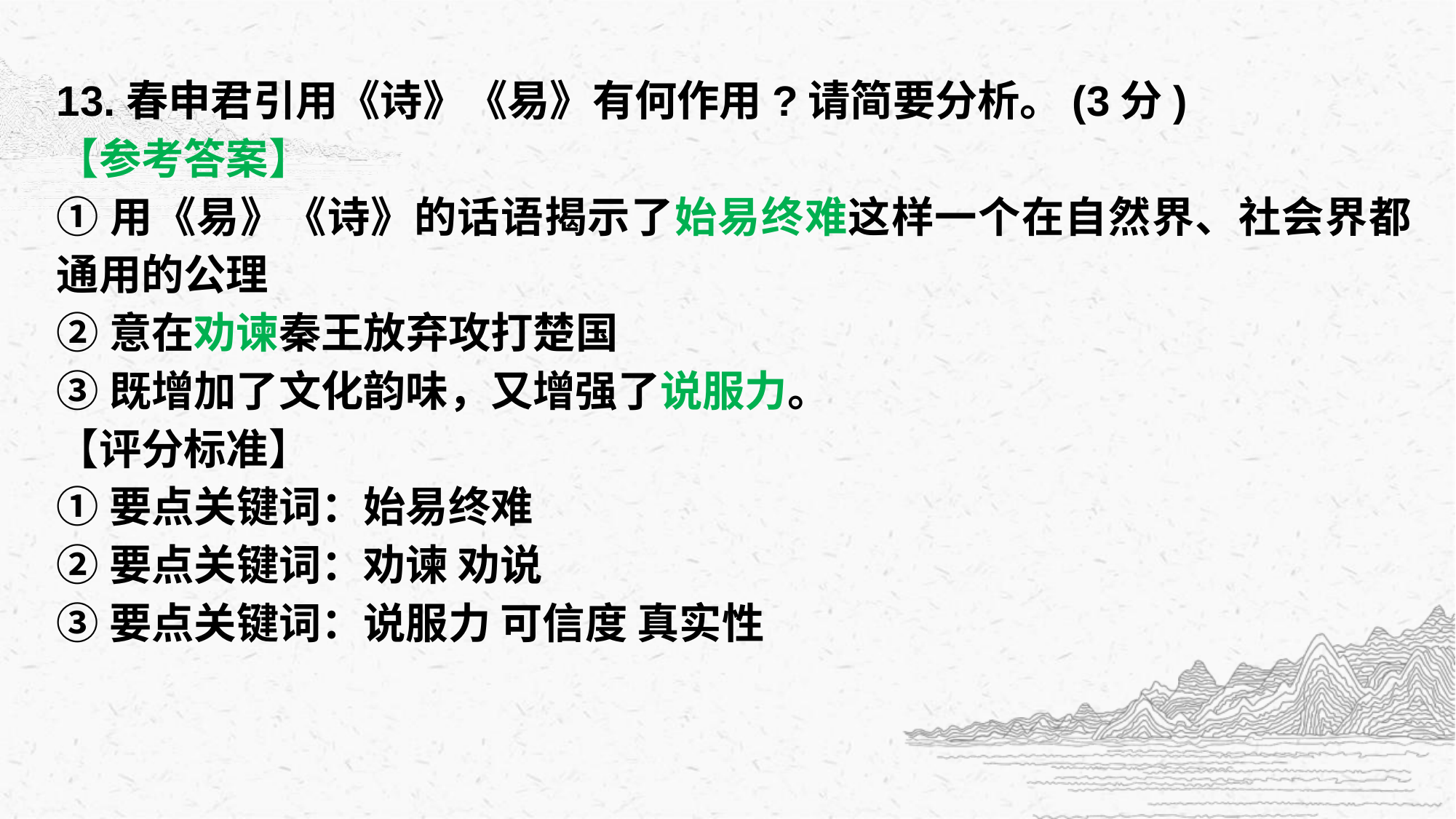

13.春申君引用《诗》《易》有何作用?请简要分析。(3分)
【参考答案】
①用《易》《诗》的话语揭示了始易终难这样一个在自然界、社会界都通用的公理
②意在劝谏秦王放弃攻打楚国
③既增加了文化韵味，又增强了说服力。
【评分标准】
①要点关键词：始易终难
②要点关键词：劝谏 劝说
③要点关键词：说服力 可信度 真实性